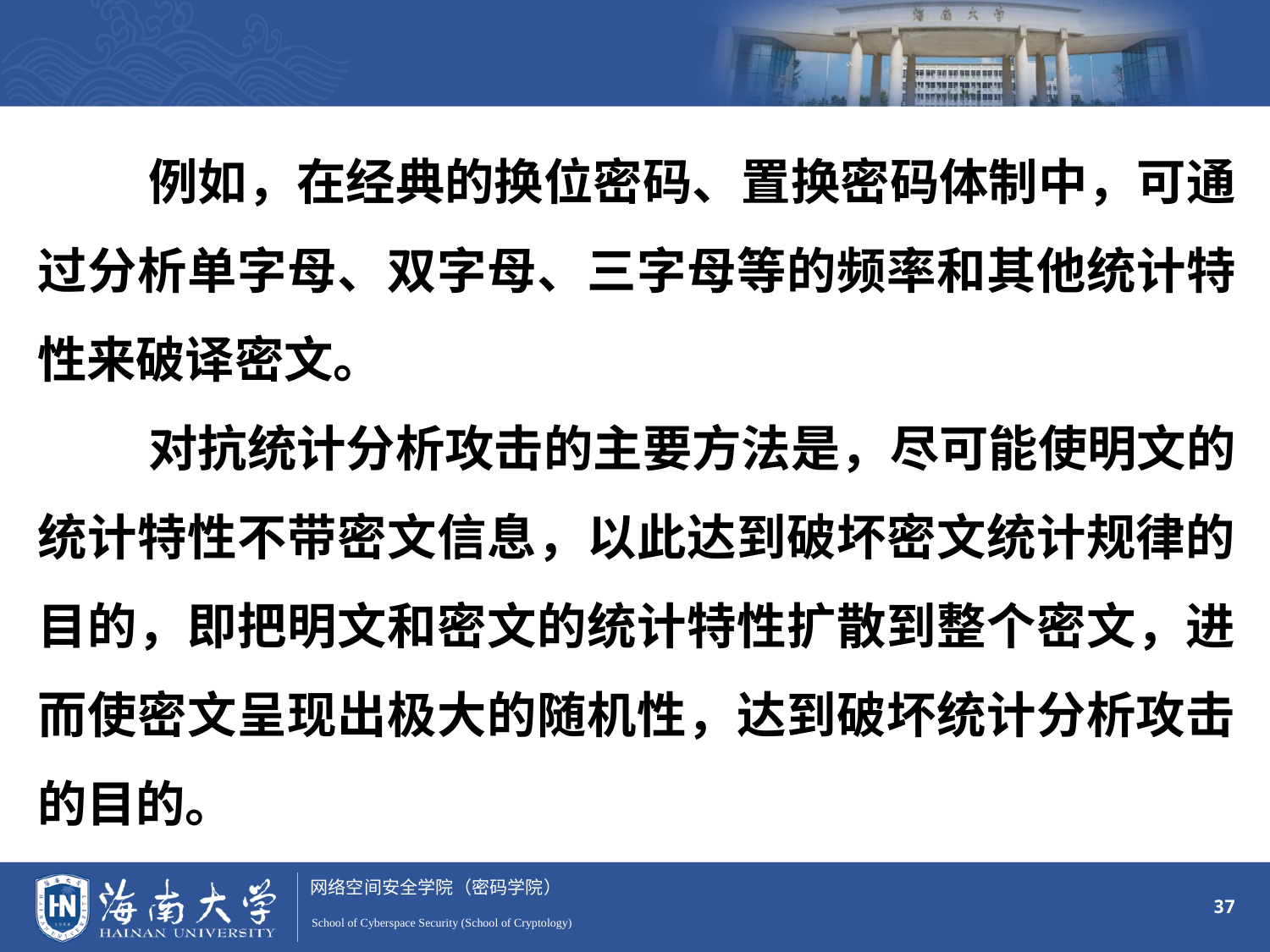

例如，在经典的换位密码、置换密码体制中，可通过分析单字母、双字母、三字母等的频率和其他统计特性来破译密文。
     对抗统计分析攻击的主要方法是，尽可能使明文的统计特性不带密文信息，以此达到破坏密文统计规律的目的，即把明文和密文的统计特性扩散到整个密文，进而使密文呈现出极大的随机性，达到破坏统计分析攻击的目的。
37